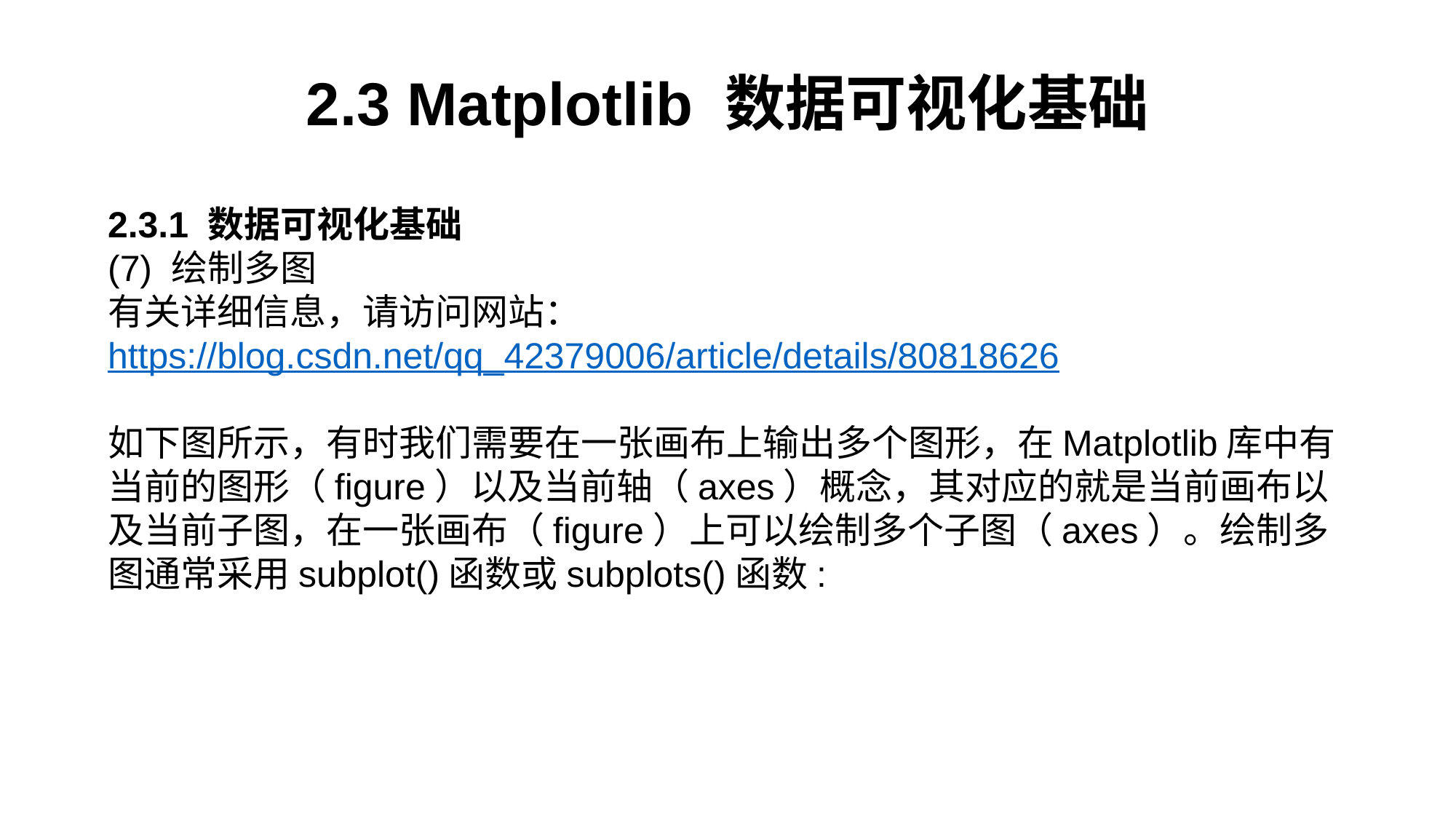

2.3 Matplotlib 数据可视化基础
2.3.1 数据可视化基础
(7) 绘制多图
有关详细信息，请访问网站：https://blog.csdn.net/qq_42379006/article/details/80818626

如下图所示，有时我们需要在一张画布上输出多个图形，在Matplotlib库中有当前的图形（figure）以及当前轴（axes）概念，其对应的就是当前画布以及当前子图，在一张画布（figure）上可以绘制多个子图（axes）。绘制多图通常采用subplot()函数或subplots()函数: